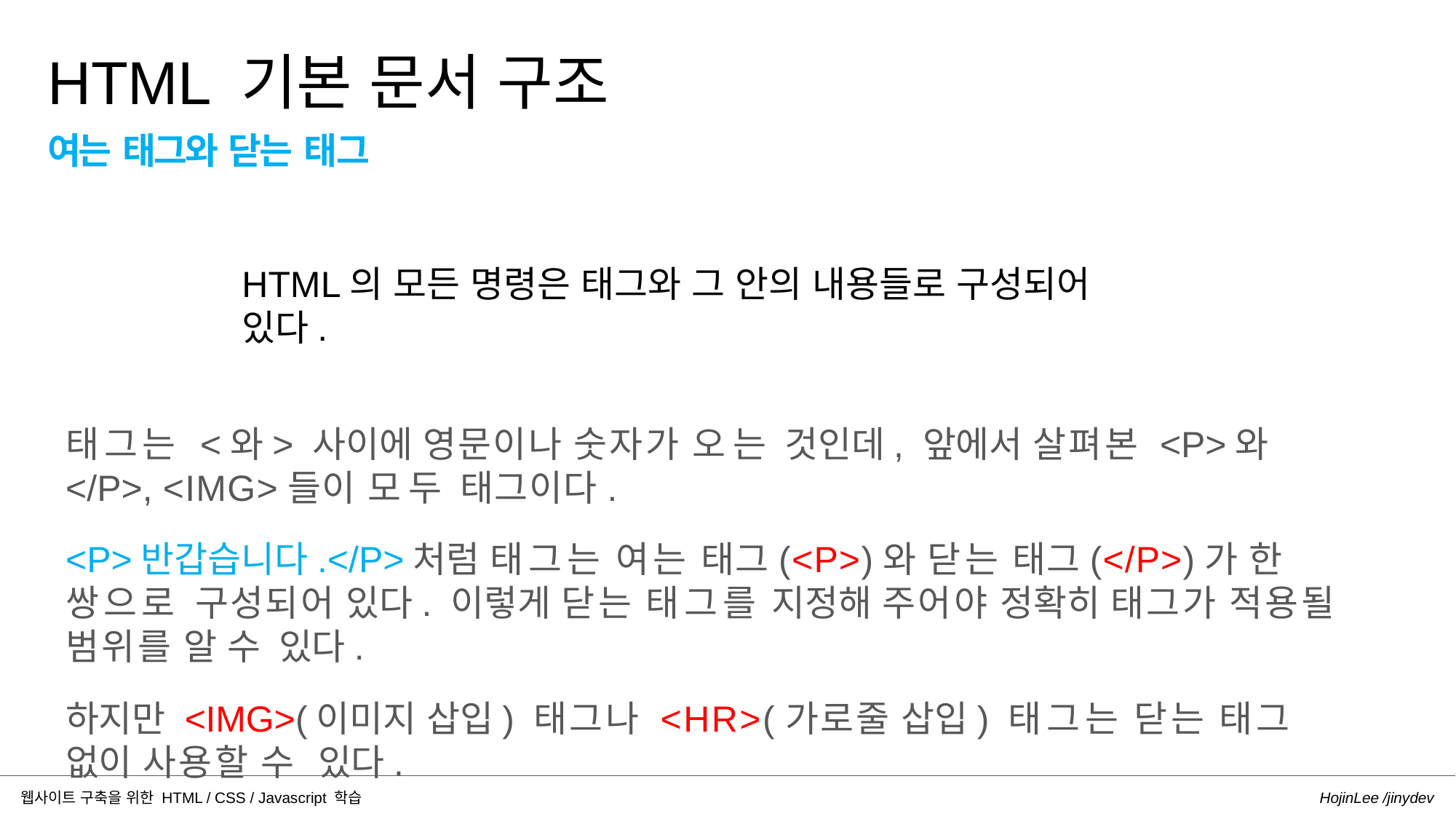

HTML 기본 문서 구조
여는 태그와 닫는 태그
HTML의 모든 명령은 태그와 그 안의 내용들로 구성되어 있다.
태그는 <와> 사이에 영문이나 숫자가 오는 것인데, 앞에서 살펴본 <P>와 </P>, <IMG>들이 모두 태그이다.

<P>반갑습니다.</P>처럼 태그는 여는 태그(<P>)와 닫는 태그(</P>)가 한 쌍으로 구성되어 있다. 이렇게 닫는 태그를 지정해 주어야 정확히 태그가 적용될 범위를 알 수 있다.

하지만 <IMG>(이미지 삽입) 태그나 <HR>(가로줄 삽입) 태그는 닫는 태그 없이 사용할 수 있다.
HojinLee /jinydev
웹사이트 구축을 위한 HTML / CSS / Javascript 학습